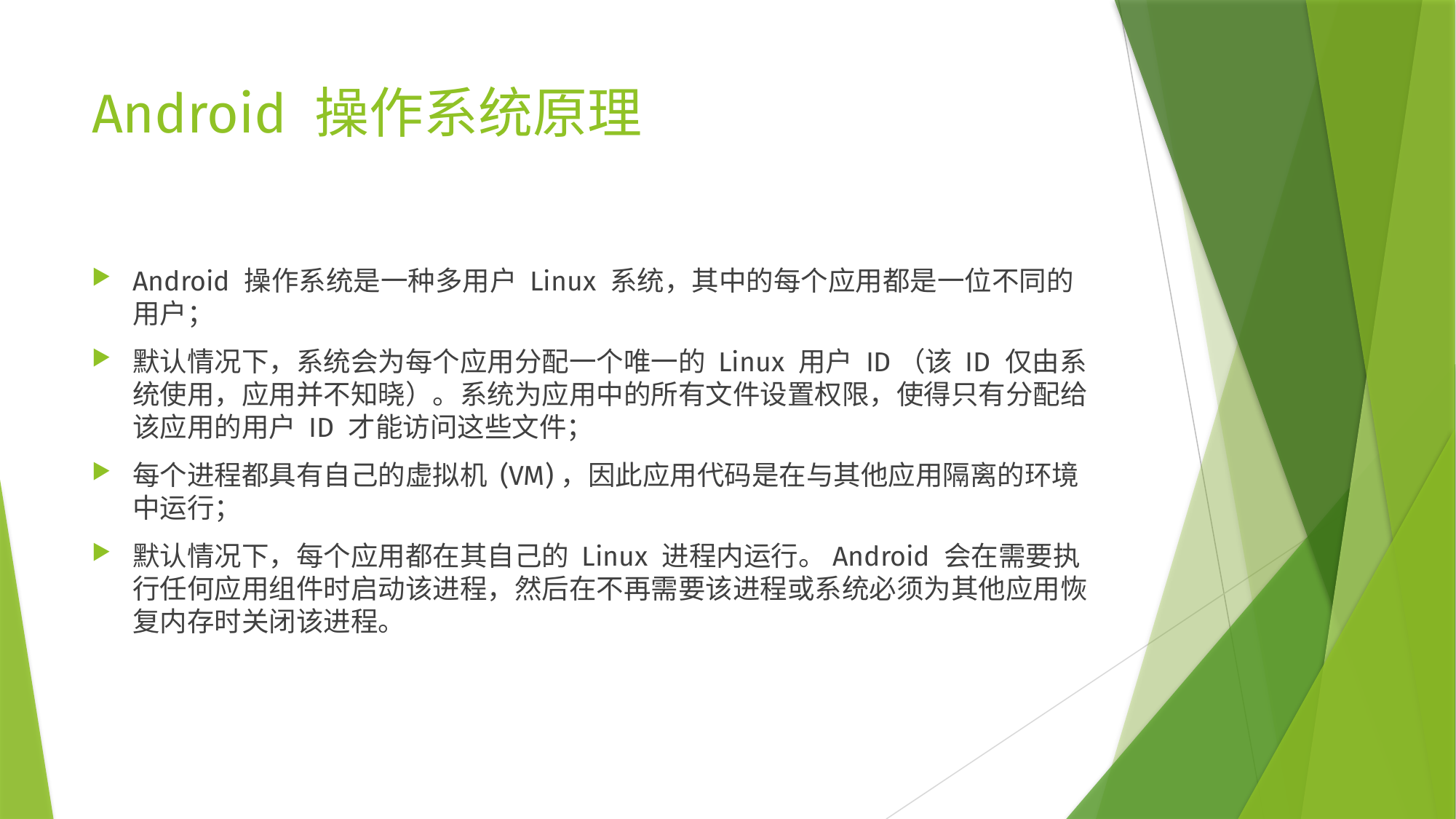

# Android 操作系统原理
Android 操作系统是一种多用户 Linux 系统，其中的每个应用都是一位不同的用户；
默认情况下，系统会为每个应用分配一个唯一的 Linux 用户 ID（该 ID 仅由系统使用，应用并不知晓）。系统为应用中的所有文件设置权限，使得只有分配给该应用的用户 ID 才能访问这些文件；
每个进程都具有自己的虚拟机 (VM)，因此应用代码是在与其他应用隔离的环境中运行；
默认情况下，每个应用都在其自己的 Linux 进程内运行。Android 会在需要执行任何应用组件时启动该进程，然后在不再需要该进程或系统必须为其他应用恢复内存时关闭该进程。